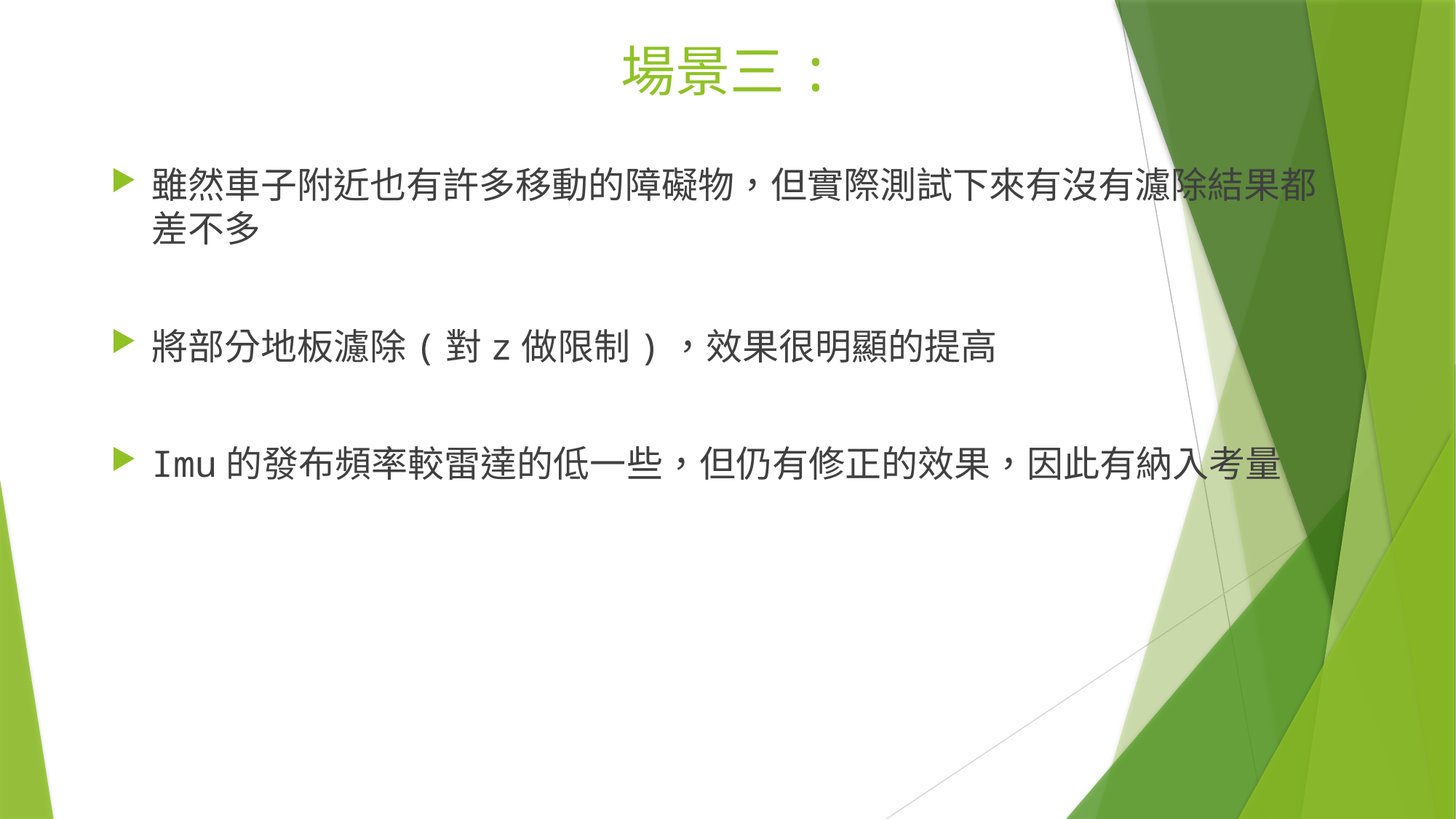

# 場景三:
雖然車子附近也有許多移動的障礙物，但實際測試下來有沒有濾除結果都差不多

將部分地板濾除(對z做限制)，效果很明顯的提高

Imu的發布頻率較雷達的低一些，但仍有修正的效果，因此有納入考量